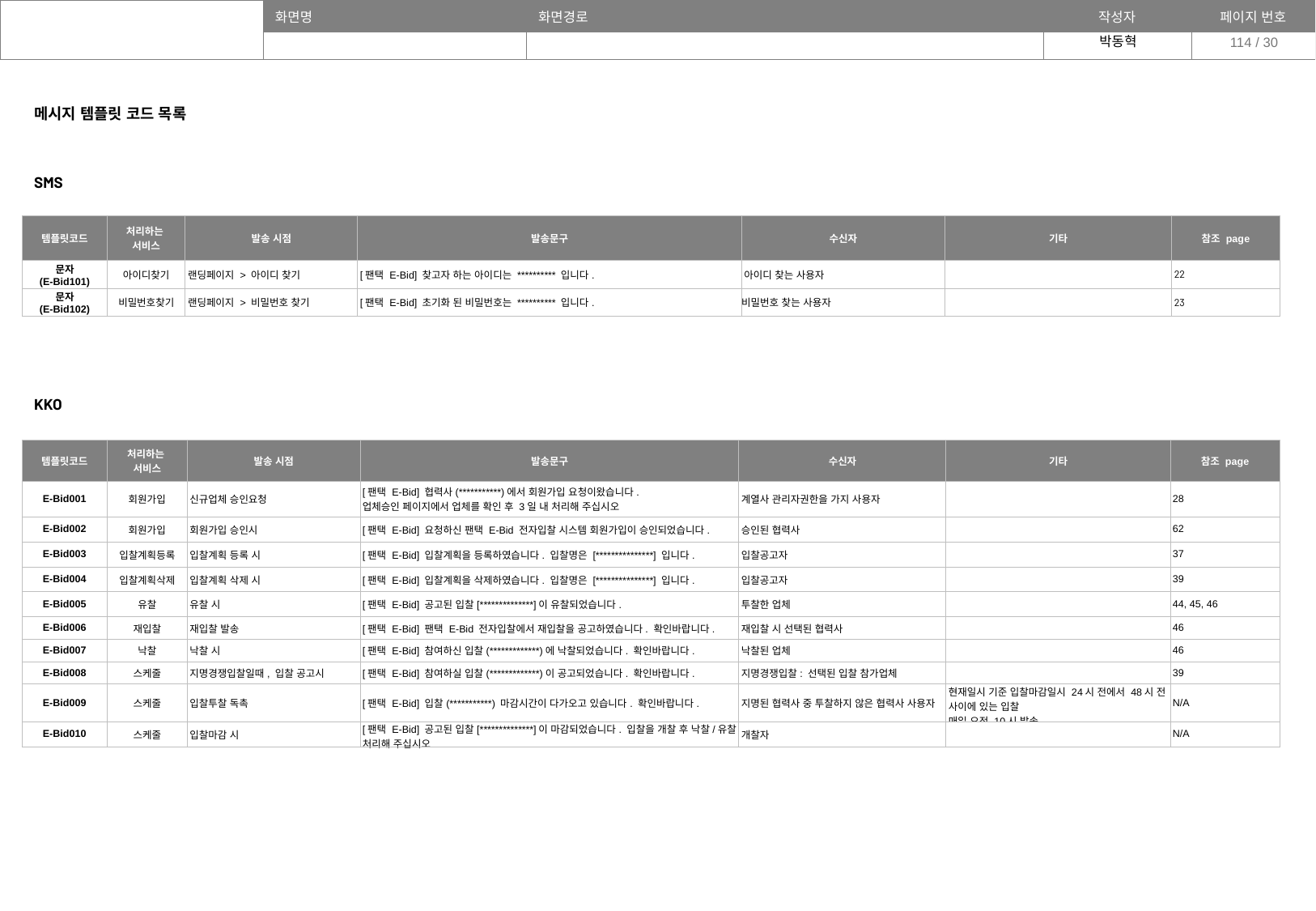

114
메시지 템플릿 코드 목록
SMS
| 템플릿코드 | 처리하는 서비스 | 발송 시점 | 발송문구 | 수신자 | 기타 | 참조 page |
| --- | --- | --- | --- | --- | --- | --- |
| 문자 (E-Bid101) | 아이디찾기 | 랜딩페이지 > 아이디 찾기 | [팬택 E-Bid] 찾고자 하는 아이디는 \*\*\*\*\*\*\*\*\*\* 입니다. | 아이디 찾는 사용자 |  | 22 |
| 문자 (E-Bid102) | 비밀번호찾기 | 랜딩페이지 > 비밀번호 찾기 | [팬택 E-Bid] 초기화 된 비밀번호는 \*\*\*\*\*\*\*\*\*\* 입니다. | 비밀번호 찾는 사용자 |  | 23 |
KKO
| 템플릿코드 | 처리하는 서비스 | 발송 시점 | 발송문구 | 수신자 | 기타 | 참조 page |
| --- | --- | --- | --- | --- | --- | --- |
| E-Bid001 | 회원가입 | 신규업체 승인요청 | [팬택 E-Bid] 협력사(\*\*\*\*\*\*\*\*\*\*\*)에서 회원가입 요청이왔습니다. 업체승인 페이지에서 업체를 확인 후 3일 내 처리해 주십시오 | 계열사 관리자권한을 가지 사용자 |  | 28 |
| E-Bid002 | 회원가입 | 회원가입 승인시 | [팬택 E-Bid] 요청하신 팬택 E-Bid 전자입찰 시스템 회원가입이 승인되었습니다. | 승인된 협력사 |  | 62 |
| E-Bid003 | 입찰계획등록 | 입찰계획 등록 시 | [팬택 E-Bid] 입찰계획을 등록하였습니다. 입찰명은 [\*\*\*\*\*\*\*\*\*\*\*\*\*\*\*] 입니다. | 입찰공고자 |  | 37 |
| E-Bid004 | 입찰계획삭제 | 입찰계획 삭제 시 | [팬택 E-Bid] 입찰계획을 삭제하였습니다. 입찰명은 [\*\*\*\*\*\*\*\*\*\*\*\*\*\*\*] 입니다. | 입찰공고자 |  | 39 |
| E-Bid005 | 유찰 | 유찰 시 | [팬택 E-Bid] 공고된 입찰[\*\*\*\*\*\*\*\*\*\*\*\*\*\*]이 유찰되었습니다. | 투찰한 업체 |  | 44, 45, 46 |
| E-Bid006 | 재입찰 | 재입찰 발송 | [팬택 E-Bid] 팬택 E-Bid 전자입찰에서 재입찰을 공고하였습니다. 확인바랍니다. | 재입찰 시 선택된 협력사 |  | 46 |
| E-Bid007 | 낙찰 | 낙찰 시 | [팬택 E-Bid] 참여하신 입찰(\*\*\*\*\*\*\*\*\*\*\*\*\*)에 낙찰되었습니다. 확인바랍니다. | 낙찰된 업체 |  | 46 |
| E-Bid008 | 스케줄 | 지명경쟁입찰일때, 입찰 공고시 | [팬택 E-Bid] 참여하실 입찰(\*\*\*\*\*\*\*\*\*\*\*\*\*)이 공고되었습니다. 확인바랍니다. | 지명경쟁입찰: 선택된 입찰 참가업체 |  | 39 |
| E-Bid009 | 스케줄 | 입찰투찰 독촉 | [팬택 E-Bid] 입찰(\*\*\*\*\*\*\*\*\*\*\*) 마감시간이 다가오고 있습니다. 확인바랍니다. | 지명된 협력사 중 투찰하지 않은 협력사 사용자 | 현재일시 기준 입찰마감일시 24시 전에서 48시 전 사이에 있는 입찰 매일 오전 10시 발송 | N/A |
| E-Bid010 | 스케줄 | 입찰마감 시 | [팬택 E-Bid] 공고된 입찰[\*\*\*\*\*\*\*\*\*\*\*\*\*\*]이 마감되었습니다. 입찰을 개찰 후 낙찰/유찰 처리해 주십시오 | 개찰자 |  | N/A |